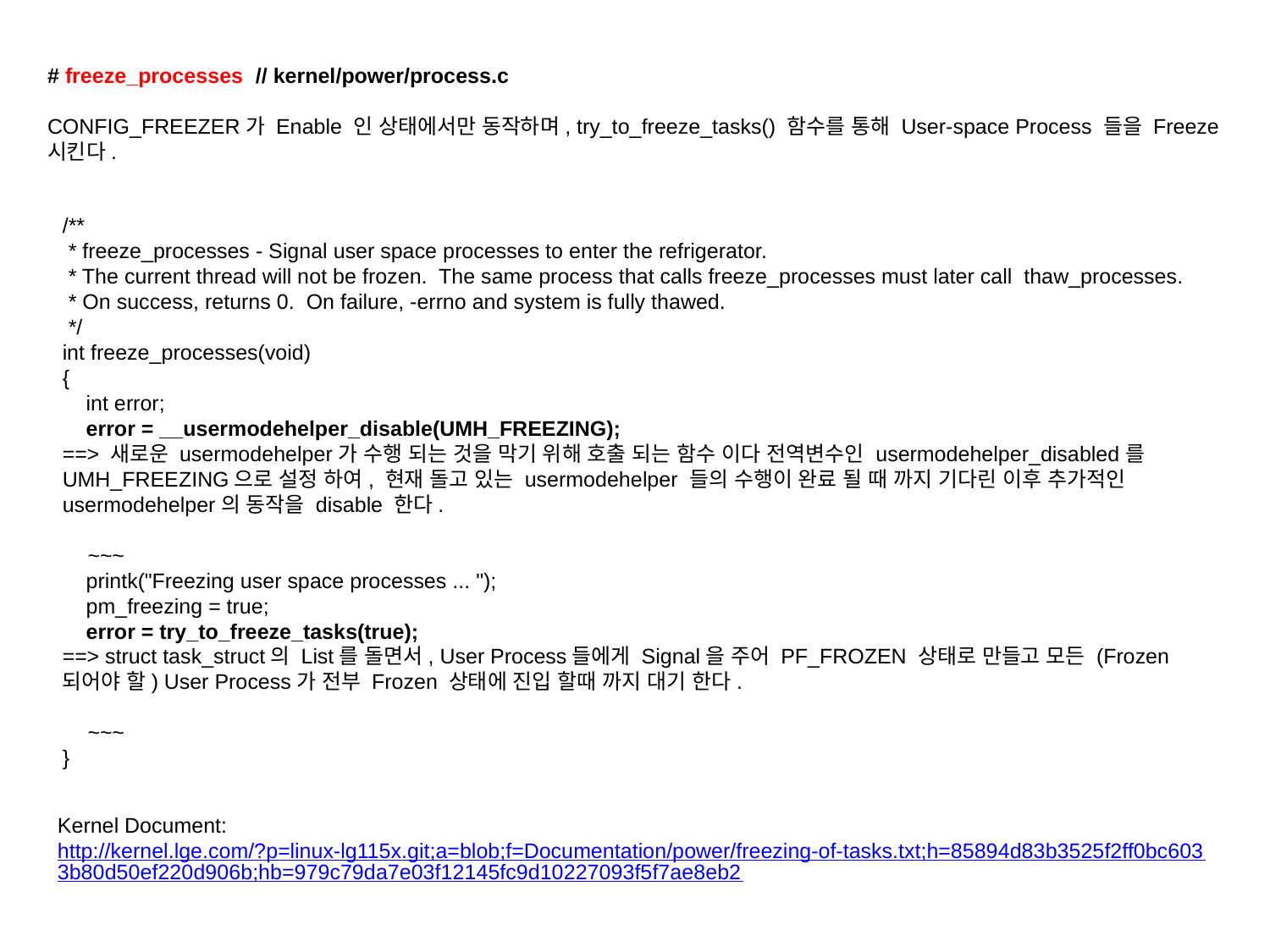

# freeze_processes  // kernel/power/process.c

CONFIG_FREEZER가 Enable 인 상태에서만 동작하며, try_to_freeze_tasks() 함수를 통해 User-space Process 들을 Freeze 시킨다.
/**
 * freeze_processes - Signal user space processes to enter the refrigerator.
 * The current thread will not be frozen.  The same process that calls freeze_processes must later call  thaw_processes.
 * On success, returns 0.  On failure, -errno and system is fully thawed.
 */
int freeze_processes(void)
{
    int error;
    error = __usermodehelper_disable(UMH_FREEZING);
==> 새로운 usermodehelper가 수행 되는 것을 막기 위해 호출 되는 함수 이다 전역변수인 usermodehelper_disabled를 UMH_FREEZING으로 설정 하여, 현재 돌고 있는 usermodehelper 들의 수행이 완료 될 때 까지 기다린 이후 추가적인 usermodehelper의 동작을 disable 한다.

	~~~
    printk("Freezing user space processes ... ");
    pm_freezing = true;
    error = try_to_freeze_tasks(true);
==> struct task_struct의 List를 돌면서, User Process들에게 Signal을 주어 PF_FROZEN 상태로 만들고 모든 (Frozen 되어야 할) User Process가 전부 Frozen 상태에 진입 할때 까지 대기 한다.

	~~~
}
Kernel Document: http://kernel.lge.com/?p=linux-lg115x.git;a=blob;f=Documentation/power/freezing-of-tasks.txt;h=85894d83b3525f2ff0bc6033b80d50ef220d906b;hb=979c79da7e03f12145fc9d10227093f5f7ae8eb2